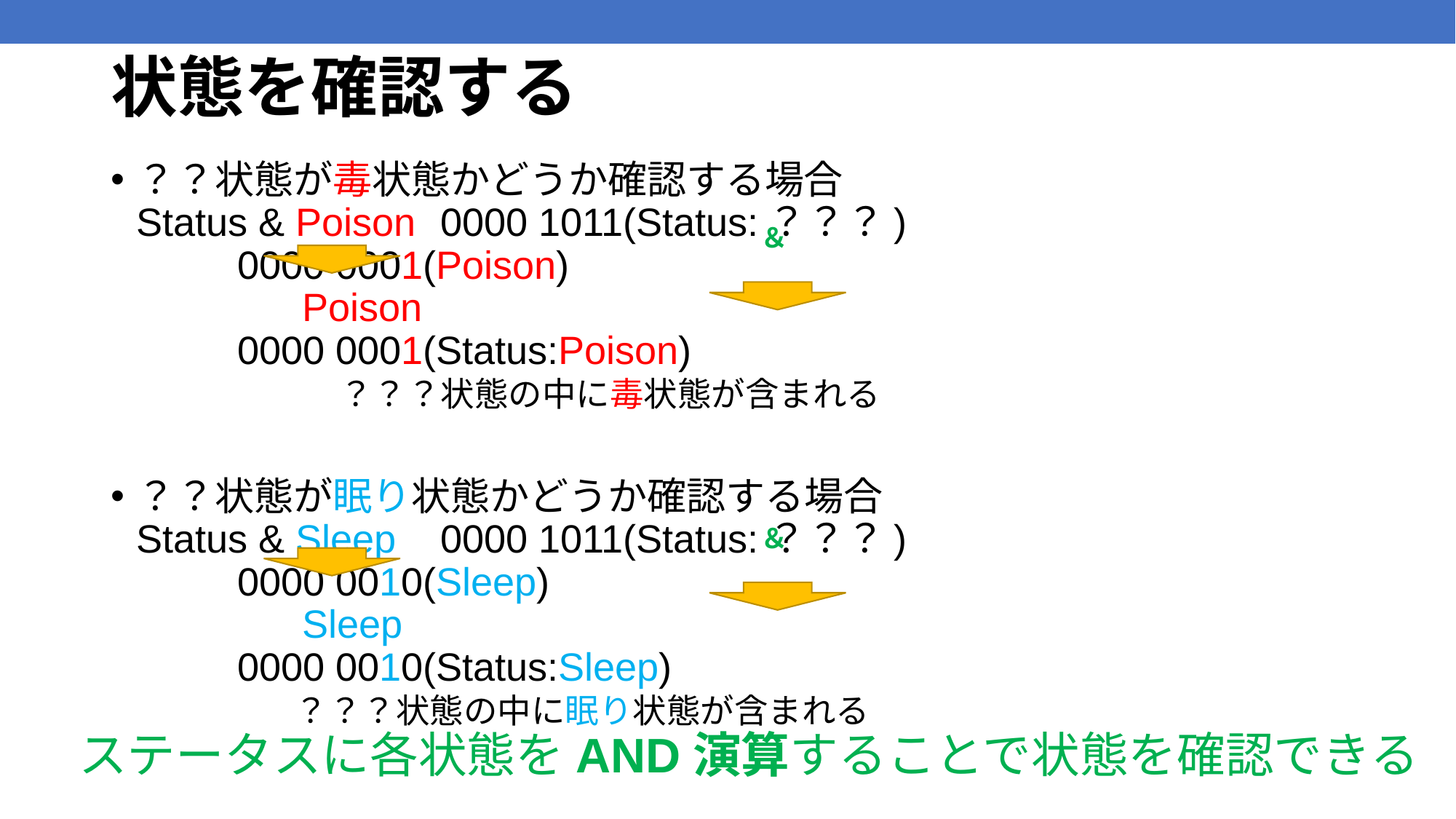

# 状態を確認する
？？状態が毒状態かどうか確認する場合
Status & Poison		0000 1011(Status:？？？)
					0000 0001(Poison)
　　　　Poison
					0000 0001(Status:Poison)
				　	？？？状態の中に毒状態が含まれる
？？状態が眠り状態かどうか確認する場合
Status & Sleep		0000 1011(Status:？？？)
					0000 0010(Sleep)
　　　　Sleep
					0000 0010(Status:Sleep)
				　  ？？？状態の中に眠り状態が含まれる
＆

＆

ステータスに各状態をAND演算することで状態を確認できる